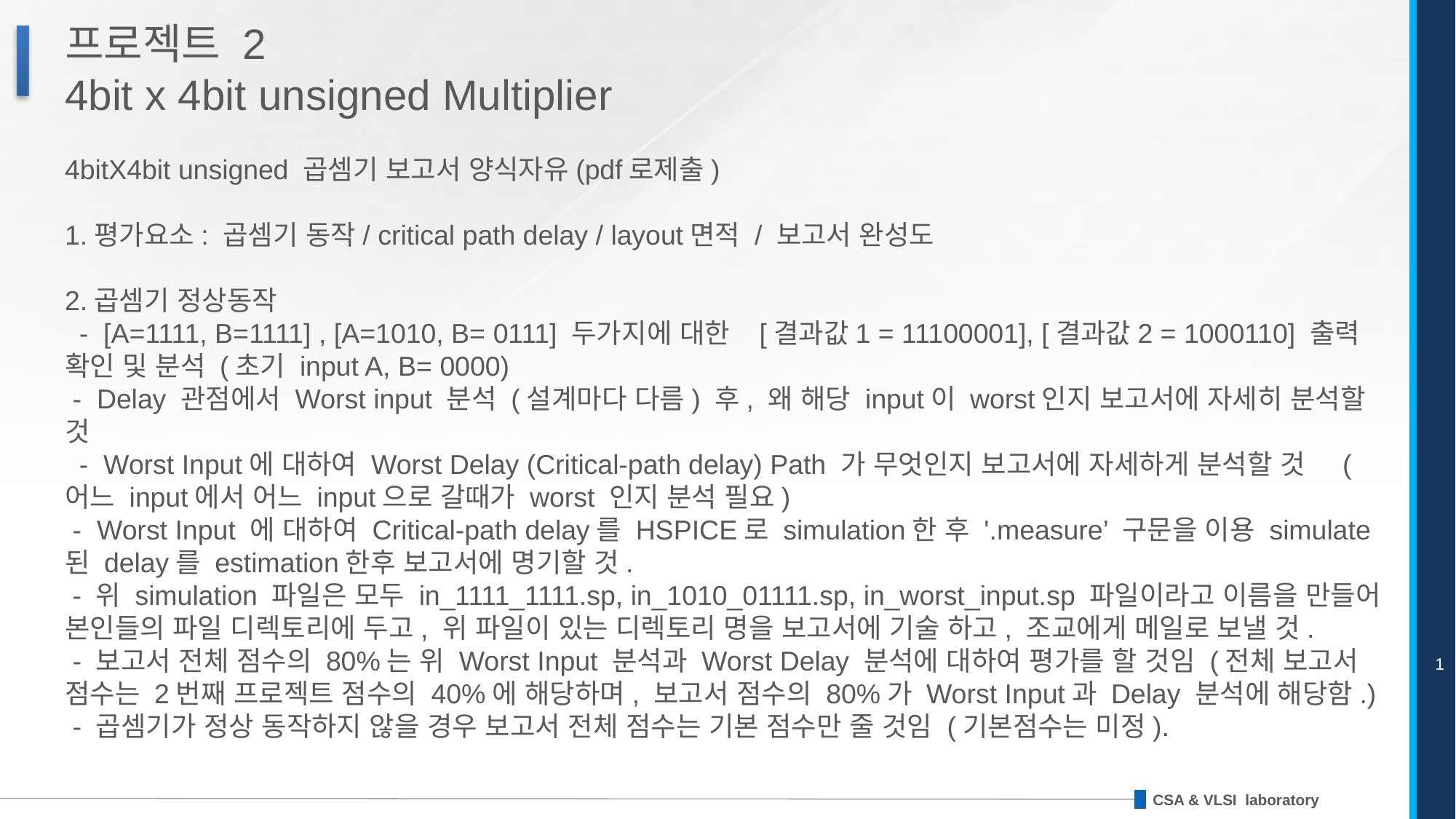

# 프로젝트 2 4bit x 4bit unsigned Multiplier 4bitX4bit unsigned 곱셈기 보고서 양식자유(pdf로제출) 1.평가요소: 곱셈기 동작/ critical path delay / layout면적 / 보고서 완성도 2.곱셈기 정상동작 -  [A=1111, B=1111] , [A=1010, B= 0111] 두가지에 대한   [결과값1 = 11100001], [결과값2 = 1000110] 출력 확인 및 분석 (초기 input A, B= 0000) -  Delay 관점에서 Worst input 분석 (설계마다 다름) 후, 왜 해당 input이 worst인지 보고서에 자세히 분석할 것 -  Worst Input에 대하여 Worst Delay (Critical-path delay) Path 가 무엇인지 보고서에 자세하게 분석할 것    (어느 input에서 어느 input으로 갈때가 worst 인지 분석 필요) -  Worst Input 에 대하여 Critical-path delay를 HSPICE로 simulation한 후 '.measure’ 구문을 이용 simulate된 delay를 estimation한후 보고서에 명기할 것. - 위 simulation 파일은 모두 in_1111_1111.sp, in_1010_01111.sp, in_worst_input.sp 파일이라고 이름을 만들어 본인들의 파일 디렉토리에 두고, 위 파일이 있는 디렉토리 명을 보고서에 기술 하고, 조교에게 메일로 보낼 것. - 보고서 전체 점수의 80%는 위 Worst Input 분석과 Worst Delay 분석에 대하여 평가를 할 것임 (전체 보고서 점수는 2번째 프로젝트 점수의 40%에 해당하며, 보고서 점수의 80%가 Worst Input과 Delay 분석에 해당함.) - 곱셈기가 정상 동작하지 않을 경우 보고서 전체 점수는 기본 점수만 줄 것임 (기본점수는 미정).
1